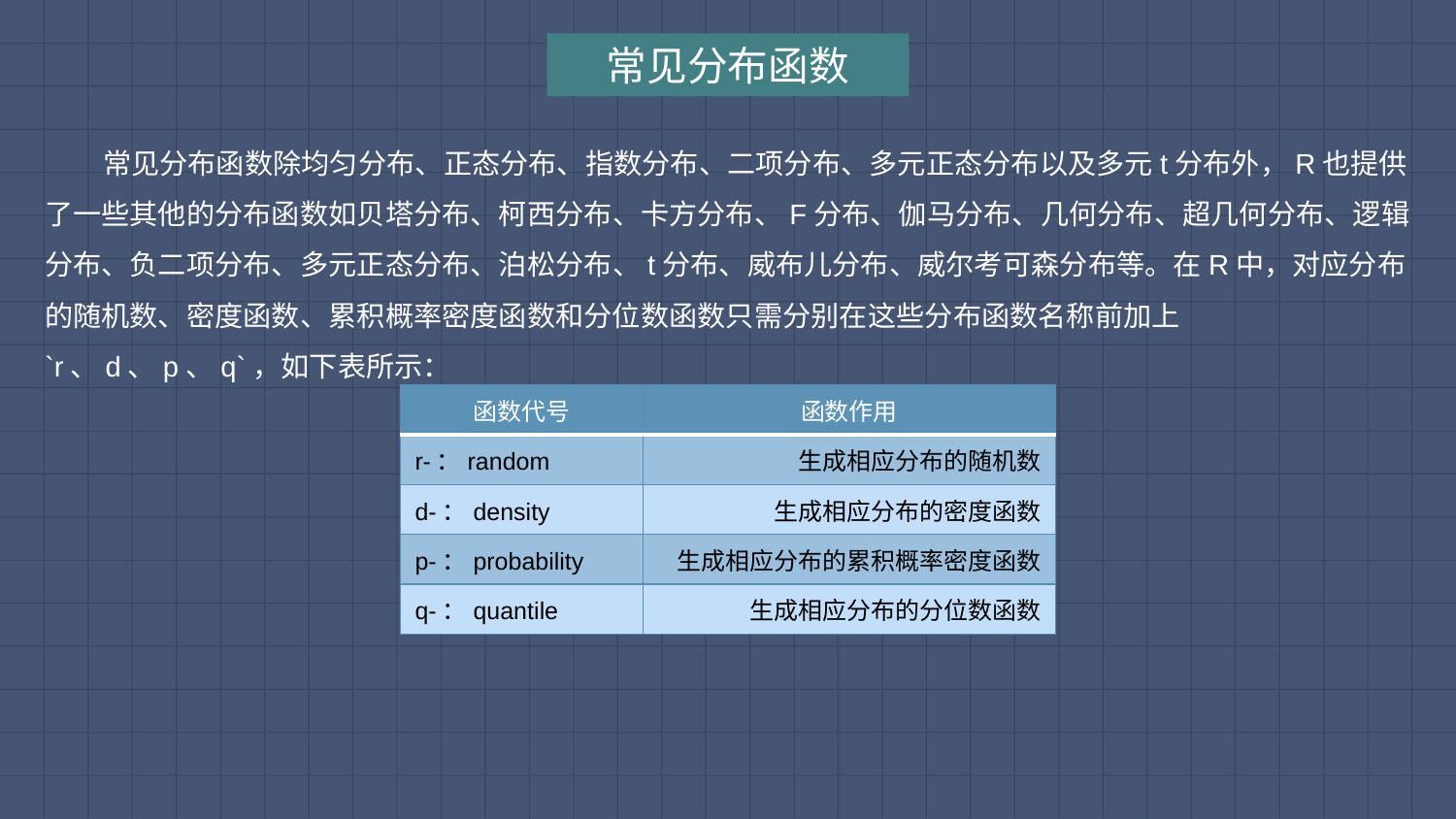

常见分布函数
	常见分布函数除均匀分布、正态分布、指数分布、二项分布、多元正态分布以及多元t分布外，R也提供了一些其他的分布函数如贝塔分布、柯西分布、卡方分布、F分布、伽马分布、几何分布、超几何分布、逻辑分布、负二项分布、多元正态分布、泊松分布、t分布、威布儿分布、威尔考可森分布等。在R中，对应分布的随机数、密度函数、累积概率密度函数和分位数函数只需分别在这些分布函数名称前加上`r、d、p、q`，如下表所示：
| 函数代号 | 函数作用 |
| --- | --- |
| r-：random | 生成相应分布的随机数 |
| d-：density | 生成相应分布的密度函数 |
| p-：probability | 生成相应分布的累积概率密度函数 |
| q-：quantile | 生成相应分布的分位数函数 |